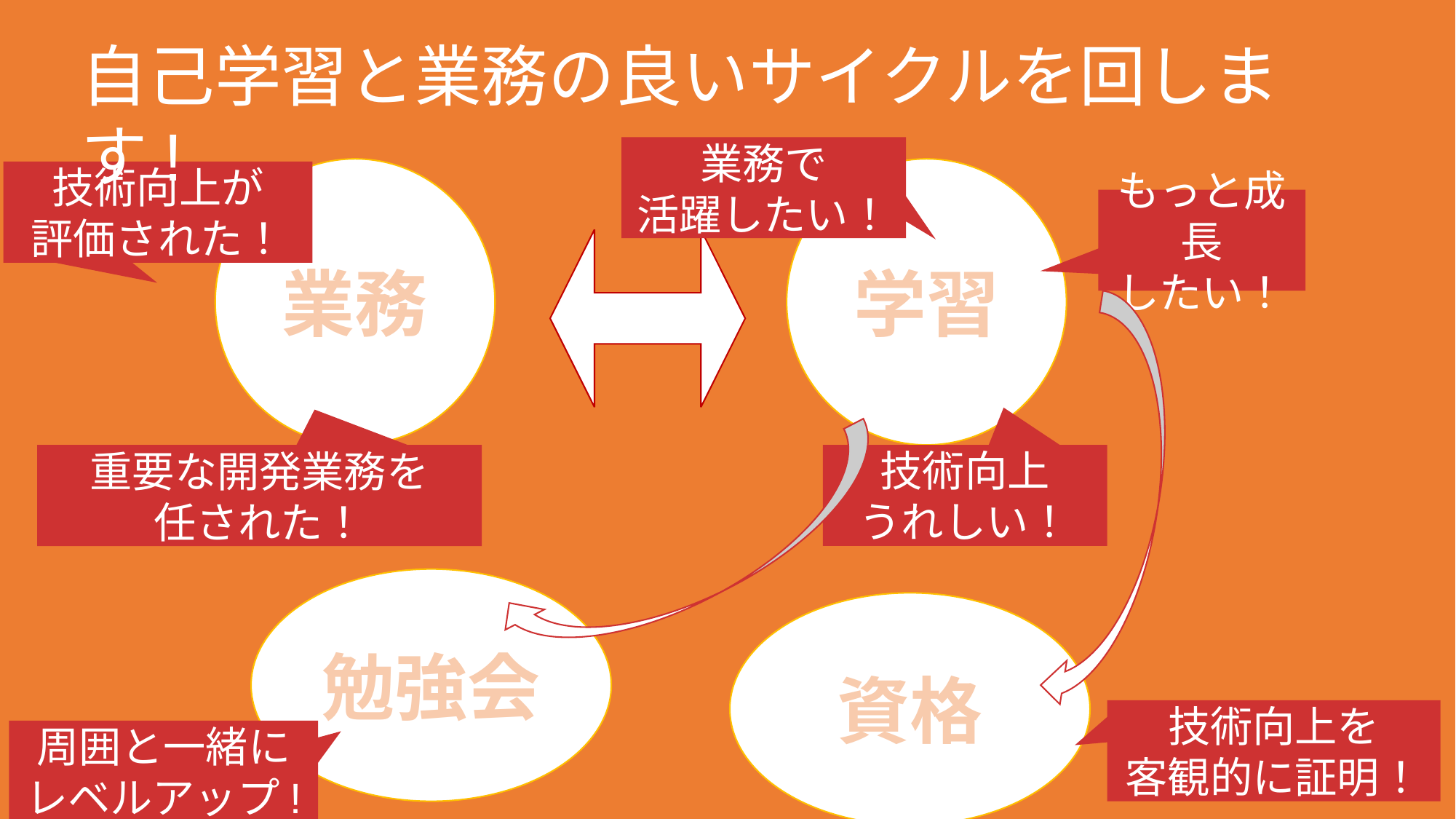

自己学習と業務の良いサイクルを回します!
業務で
活躍したい！
業務
学習
技術向上が
評価された！
もっと成長
したい！

重要な開発業務を
任された！
技術向上
うれしい！
勉強会
資格
技術向上を
客観的に証明！
周囲と一緒に
レベルアップ!